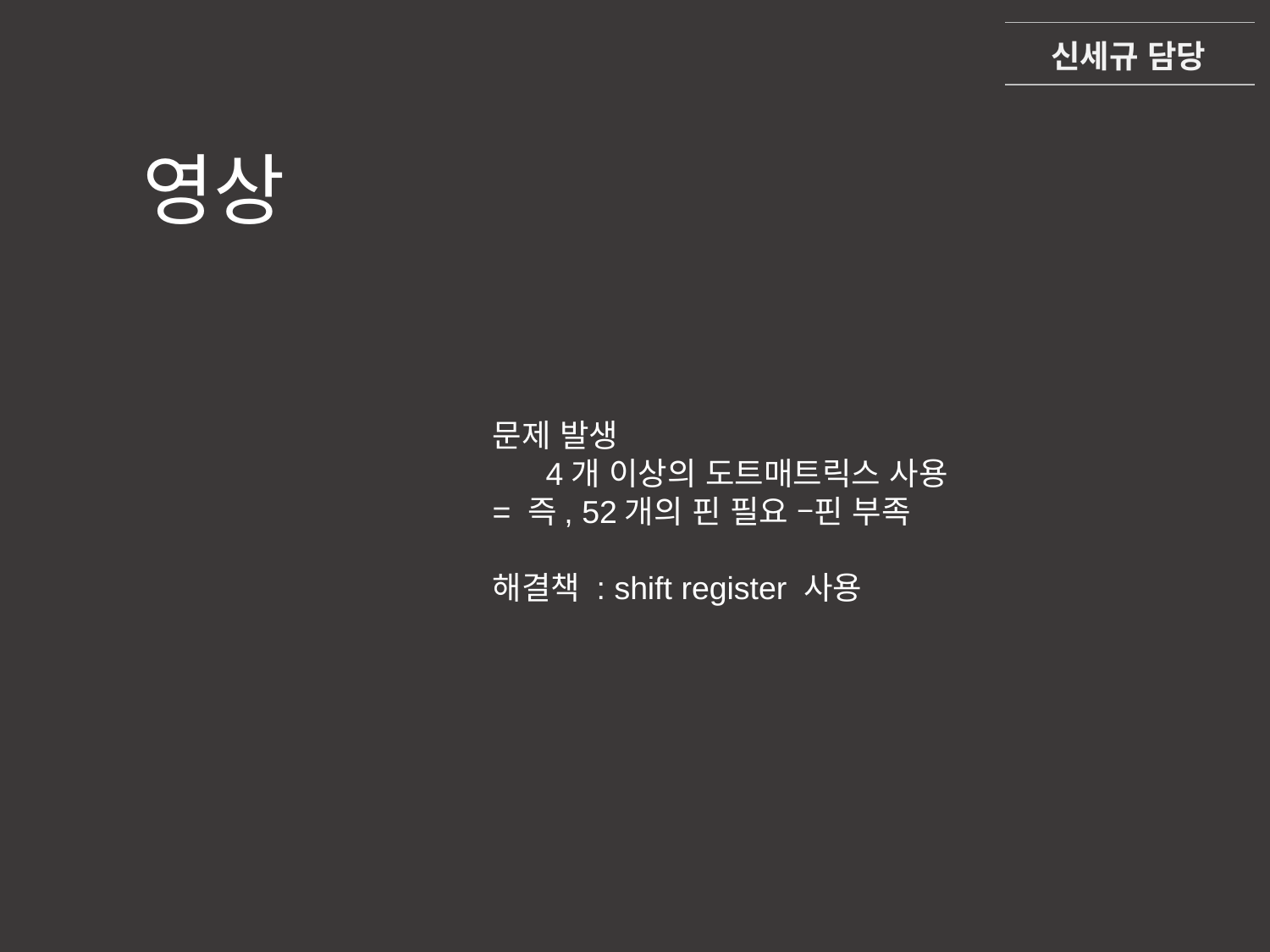

신세규 담당
Ⅲ 실제구동 - 도트매트릭스
영상
문제 발생
      4개 이상의 도트매트릭스 사용
= 즉, 52개의 핀 필요 –핀 부족

해결책 : shift register 사용